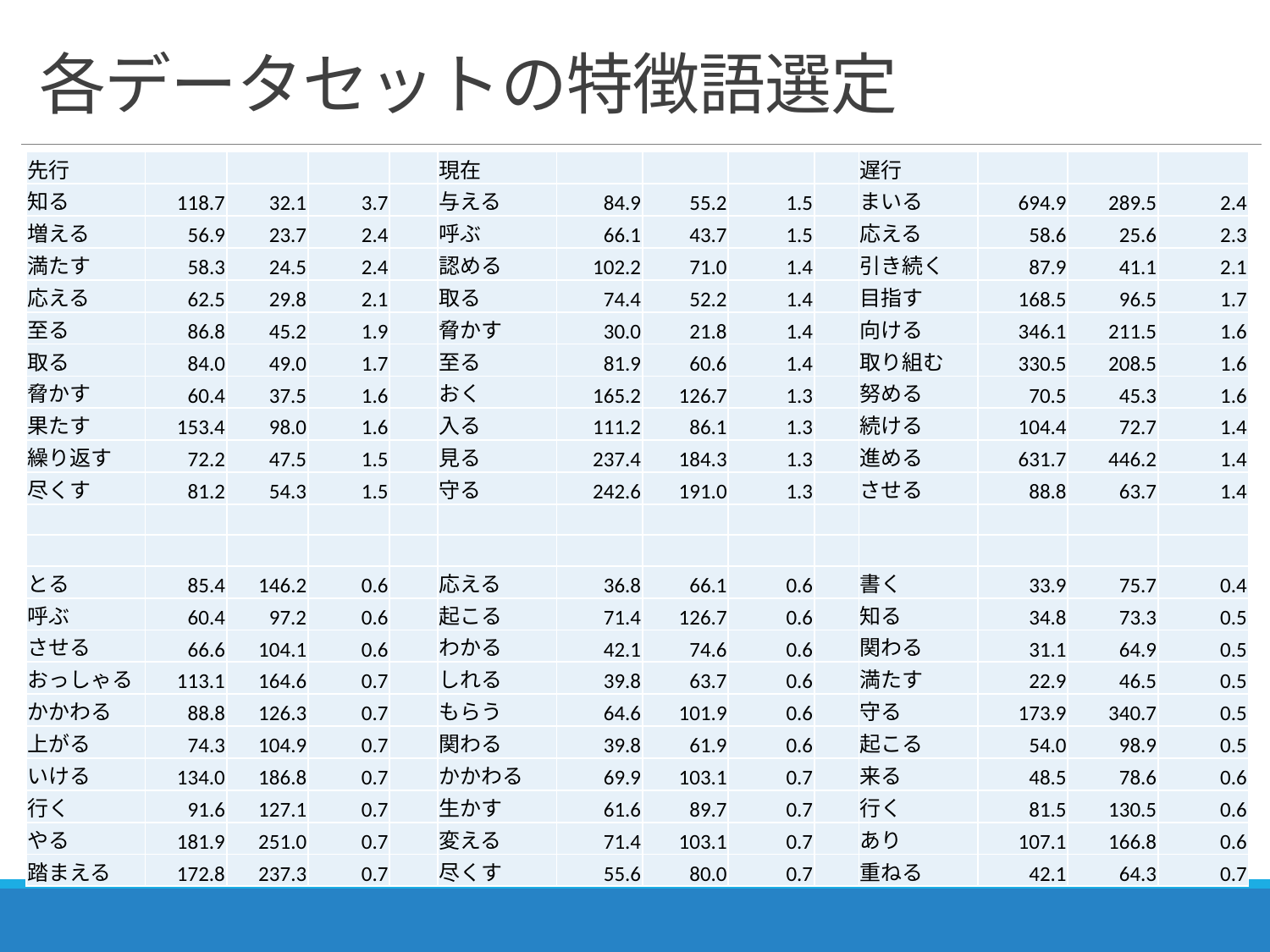

# 各データセットの特徴語選定
| 先行 |  |  |  |  | 現在 |  |  |  |  | 遅行 |  |  |  |
| --- | --- | --- | --- | --- | --- | --- | --- | --- | --- | --- | --- | --- | --- |
| 知る | 118.7 | 32.1 | 3.7 |  | 与える | 84.9 | 55.2 | 1.5 |  | まいる | 694.9 | 289.5 | 2.4 |
| 増える | 56.9 | 23.7 | 2.4 |  | 呼ぶ | 66.1 | 43.7 | 1.5 |  | 応える | 58.6 | 25.6 | 2.3 |
| 満たす | 58.3 | 24.5 | 2.4 |  | 認める | 102.2 | 71.0 | 1.4 |  | 引き続く | 87.9 | 41.1 | 2.1 |
| 応える | 62.5 | 29.8 | 2.1 |  | 取る | 74.4 | 52.2 | 1.4 |  | 目指す | 168.5 | 96.5 | 1.7 |
| 至る | 86.8 | 45.2 | 1.9 |  | 脅かす | 30.0 | 21.8 | 1.4 |  | 向ける | 346.1 | 211.5 | 1.6 |
| 取る | 84.0 | 49.0 | 1.7 |  | 至る | 81.9 | 60.6 | 1.4 |  | 取り組む | 330.5 | 208.5 | 1.6 |
| 脅かす | 60.4 | 37.5 | 1.6 |  | おく | 165.2 | 126.7 | 1.3 |  | 努める | 70.5 | 45.3 | 1.6 |
| 果たす | 153.4 | 98.0 | 1.6 |  | 入る | 111.2 | 86.1 | 1.3 |  | 続ける | 104.4 | 72.7 | 1.4 |
| 繰り返す | 72.2 | 47.5 | 1.5 |  | 見る | 237.4 | 184.3 | 1.3 |  | 進める | 631.7 | 446.2 | 1.4 |
| 尽くす | 81.2 | 54.3 | 1.5 |  | 守る | 242.6 | 191.0 | 1.3 |  | させる | 88.8 | 63.7 | 1.4 |
|  |  |  |  |  |  |  |  |  |  |  |  |  |  |
|  |  |  |  |  |  |  |  |  |  |  |  |  |  |
| とる | 85.4 | 146.2 | 0.6 |  | 応える | 36.8 | 66.1 | 0.6 |  | 書く | 33.9 | 75.7 | 0.4 |
| 呼ぶ | 60.4 | 97.2 | 0.6 |  | 起こる | 71.4 | 126.7 | 0.6 |  | 知る | 34.8 | 73.3 | 0.5 |
| させる | 66.6 | 104.1 | 0.6 |  | わかる | 42.1 | 74.6 | 0.6 |  | 関わる | 31.1 | 64.9 | 0.5 |
| おっしゃる | 113.1 | 164.6 | 0.7 |  | しれる | 39.8 | 63.7 | 0.6 |  | 満たす | 22.9 | 46.5 | 0.5 |
| かかわる | 88.8 | 126.3 | 0.7 |  | もらう | 64.6 | 101.9 | 0.6 |  | 守る | 173.9 | 340.7 | 0.5 |
| 上がる | 74.3 | 104.9 | 0.7 |  | 関わる | 39.8 | 61.9 | 0.6 |  | 起こる | 54.0 | 98.9 | 0.5 |
| いける | 134.0 | 186.8 | 0.7 |  | かかわる | 69.9 | 103.1 | 0.7 |  | 来る | 48.5 | 78.6 | 0.6 |
| 行く | 91.6 | 127.1 | 0.7 |  | 生かす | 61.6 | 89.7 | 0.7 |  | 行く | 81.5 | 130.5 | 0.6 |
| やる | 181.9 | 251.0 | 0.7 |  | 変える | 71.4 | 103.1 | 0.7 |  | あり | 107.1 | 166.8 | 0.6 |
| 踏まえる | 172.8 | 237.3 | 0.7 |  | 尽くす | 55.6 | 80.0 | 0.7 |  | 重ねる | 42.1 | 64.3 | 0.7 |